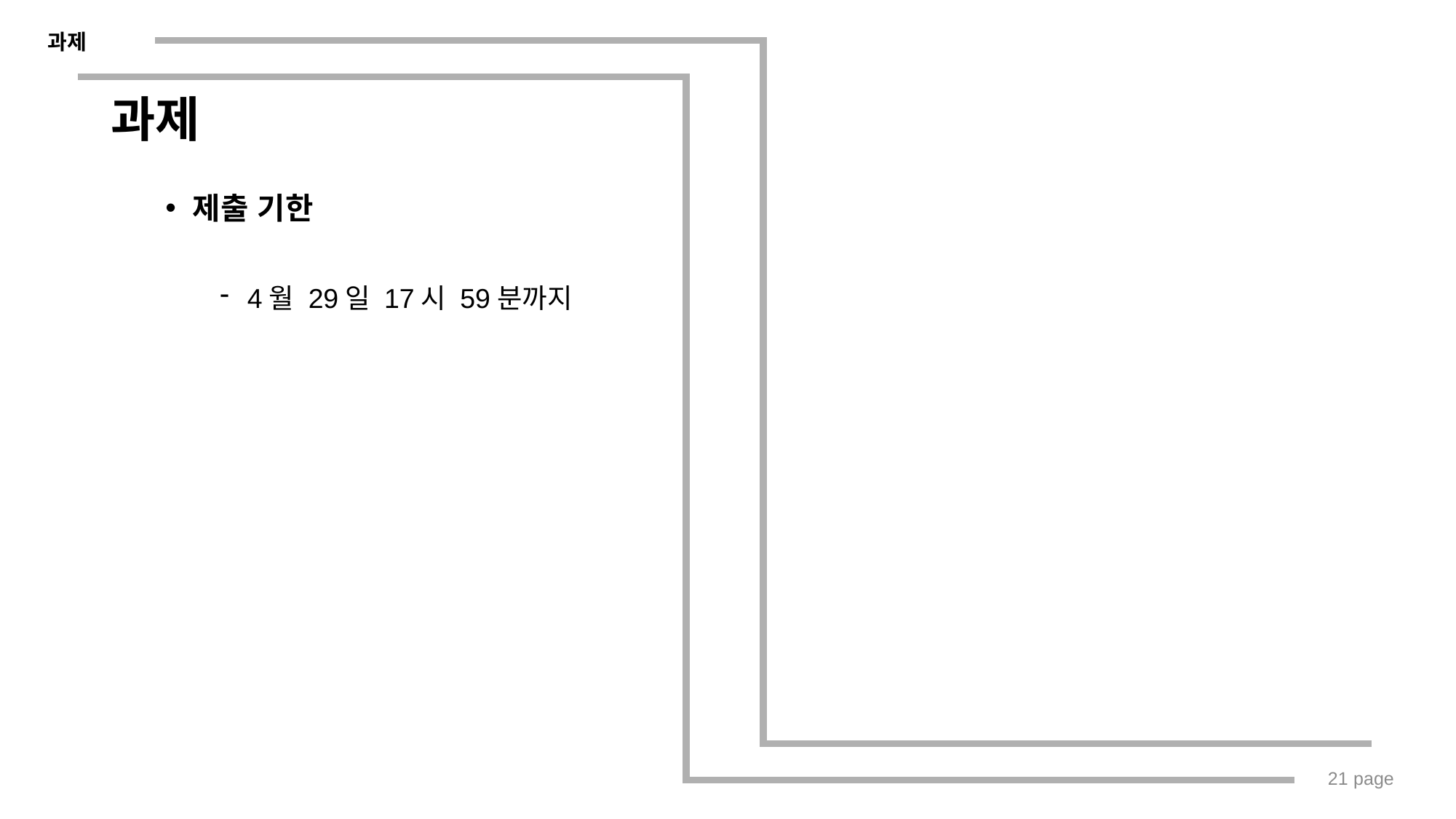

과제
# 과제
제출 기한

4월 29일 17시 59분까지

21 page